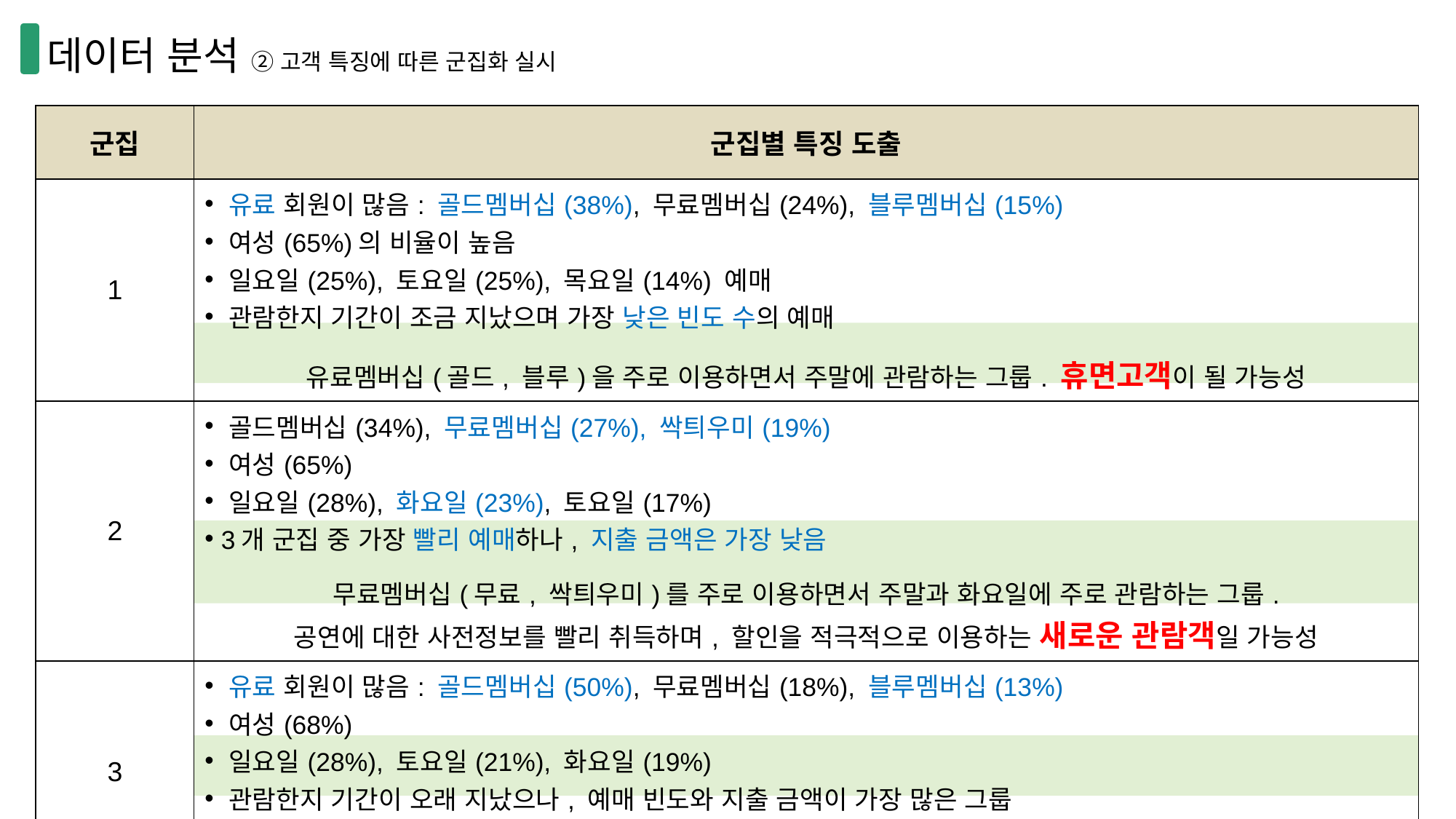

데이터 분석 ② 고객 특징에 따른 군집화 실시
| 군집 | 군집별 특징 도출 |
| --- | --- |
| 1 | 유료 회원이 많음: 골드멤버십(38%), 무료멤버십(24%), 블루멤버십(15%) 여성(65%)의 비율이 높음 일요일(25%), 토요일(25%), 목요일(14%) 예매 관람한지 기간이 조금 지났으며 가장 낮은 빈도 수의 예매 유료멤버십(골드, 블루)을 주로 이용하면서 주말에 관람하는 그룹. 휴면고객이 될 가능성 |
| 2 | 골드멤버십(34%), 무료멤버십(27%), 싹틔우미(19%) 여성(65%) 일요일(28%), 화요일(23%), 토요일(17%) 3개 군집 중 가장 빨리 예매하나, 지출 금액은 가장 낮음 무료멤버십(무료, 싹틔우미)를 주로 이용하면서 주말과 화요일에 주로 관람하는 그룹. 공연에 대한 사전정보를 빨리 취득하며, 할인을 적극적으로 이용하는 새로운 관람객일 가능성 |
| 3 | 유료 회원이 많음: 골드멤버십(50%), 무료멤버십(18%), 블루멤버십(13%) 여성(68%) 일요일(28%), 토요일(21%), 화요일(19%) 관람한지 기간이 오래 지났으나, 예매 빈도와 지출 금액이 가장 많은 그룹 유료멤버십을 주로 이용하면서 주말과 화요일에 주로 관람을 하며, 충성고객이 될 가능성이 높은 고객 |